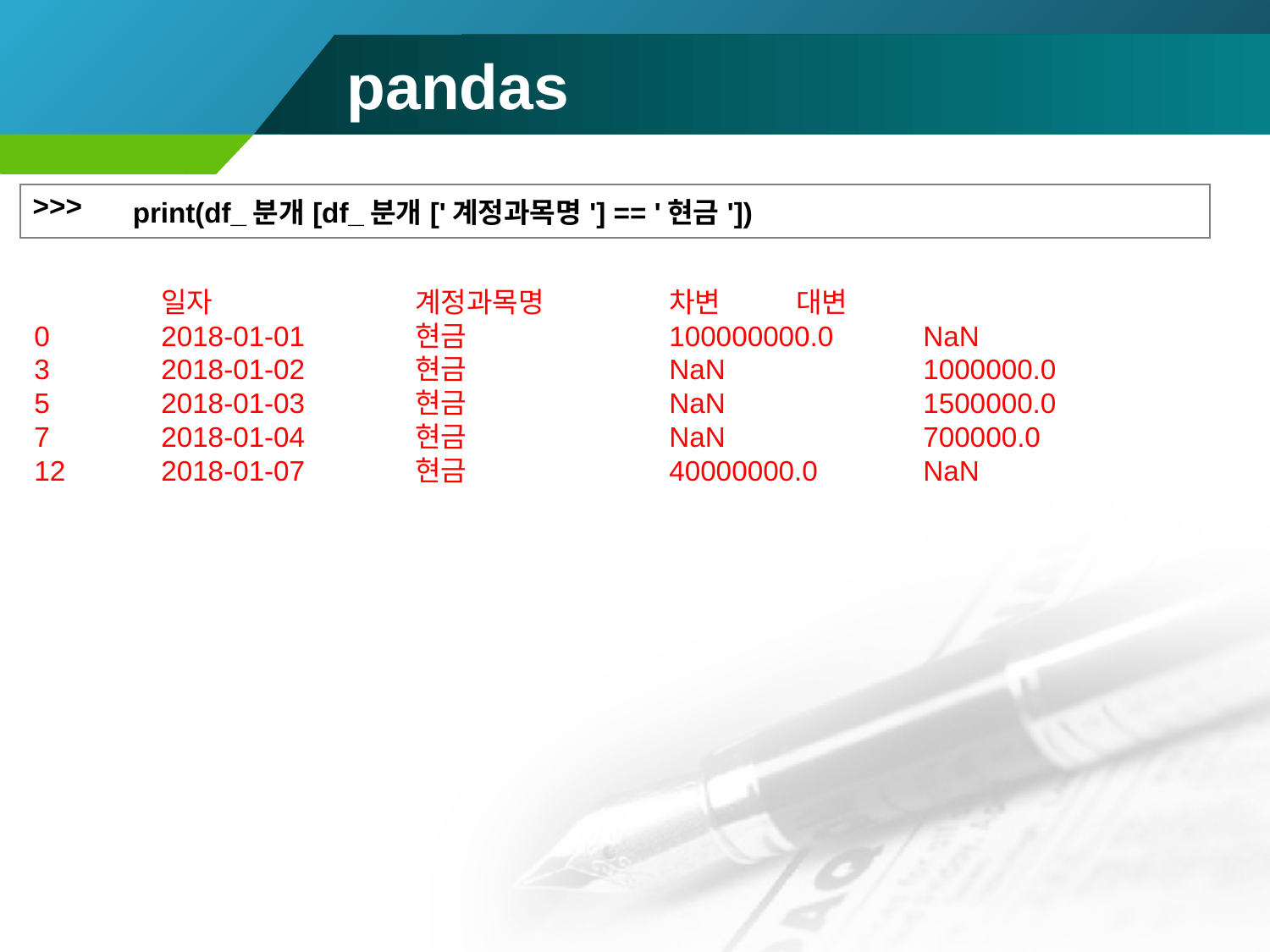

# pandas
| >>> | print(df\_분개[df\_분개['계정과목명'] == '현금']) |
| --- | --- |
 	일자 		계정과목명           	차변         	대변
0  	2018-01-01    	현금  		100000000.0        	NaN
3 	2018-01-02    	현금          	NaN  		1000000.0
5  	2018-01-03    	현금          	NaN  		1500000.0
7  	2018-01-04    	현금          	NaN   		700000.0
12 	2018-01-07    	현금   		40000000.0        	NaN